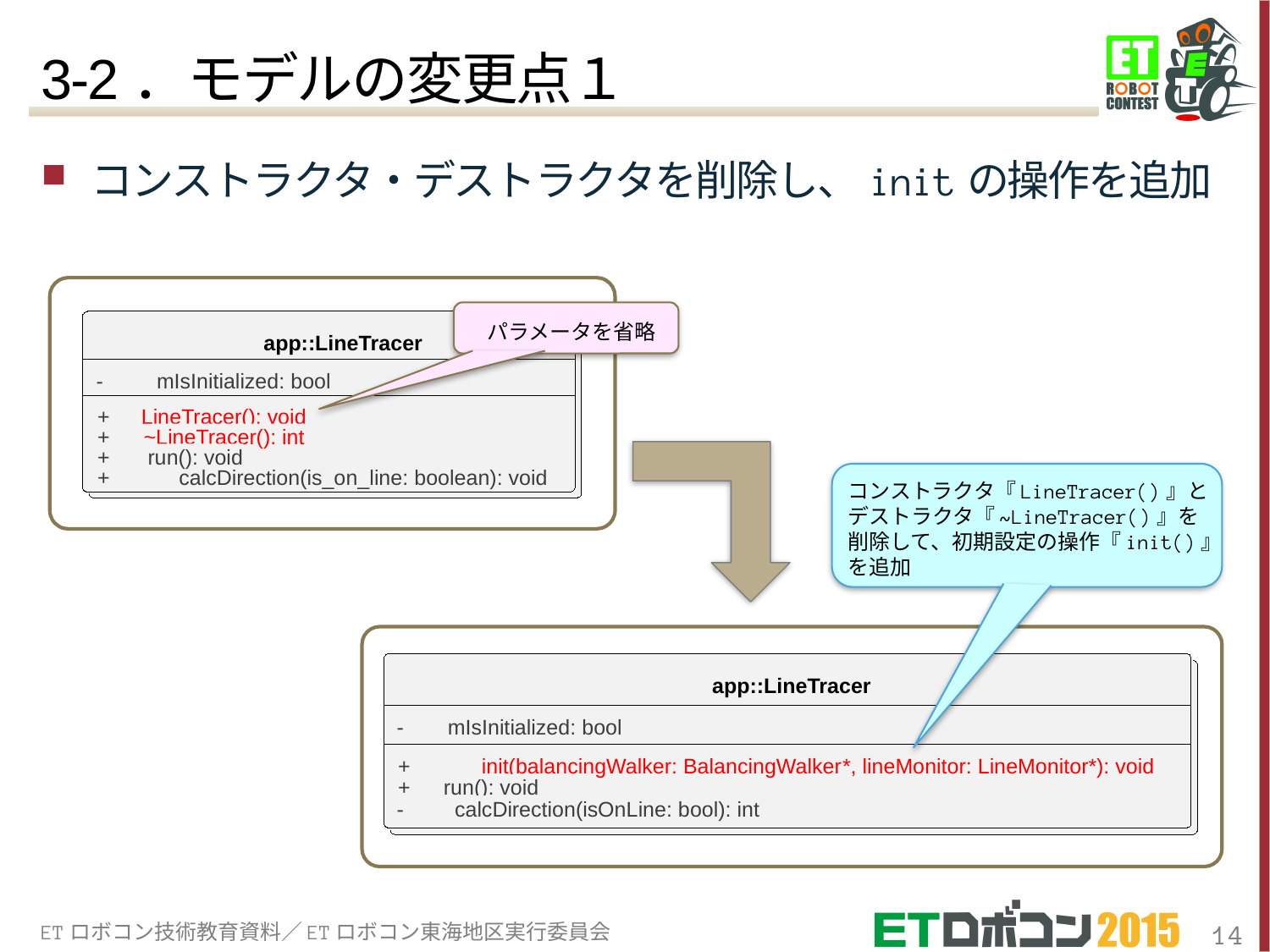

# 3-2．モデルの変更点１
コンストラクタ・デストラクタを削除し、initの操作を追加

app::LineTracer

-
mIsInitialized: bool

+
LineTracer(): void

+
~LineTracer(): int

+
run(): void

+
calcDirection(is_on_line: boolean): void

パラメータを省略

コンストラクタ『LineTracer()』と
デストラクタ『~LineTracer()』を
削除して、初期設定の操作『init()』
を追加

app::LineTracer

-
mIsInitialized: bool

+
init(balancingWalker: BalancingWalker*, lineMonitor: LineMonitor*): void

+
run(): void

-
calcDirection(isOnLine: bool): int

ETロボコン技術教育資料／ETロボコン東海地区実行委員会
14